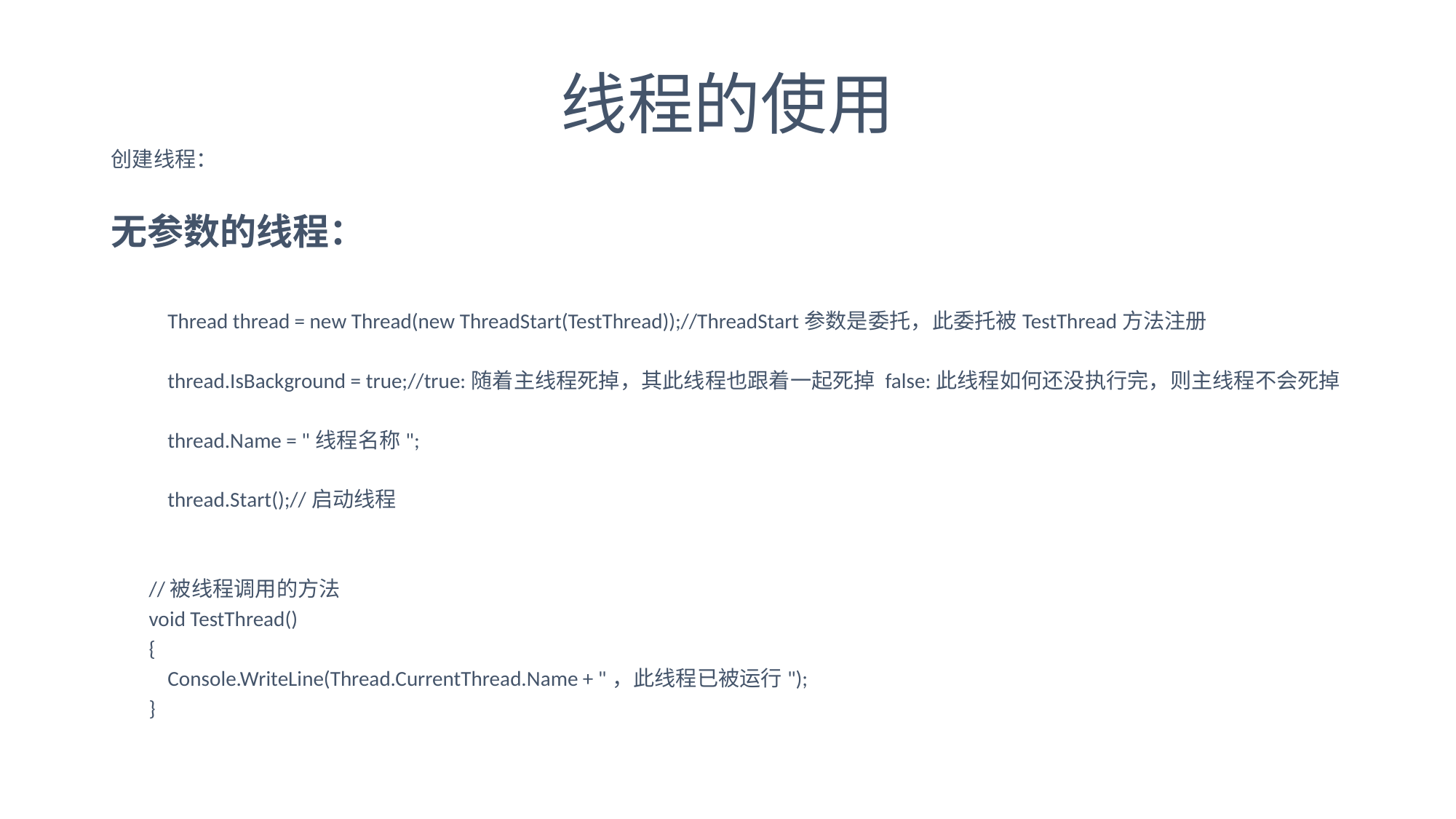

线程的使用
创建线程：

无参数的线程：

            Thread thread = new Thread(new ThreadStart(TestThread));//ThreadStart参数是委托，此委托被TestThread方法注册

            thread.IsBackground = true;//true:随着主线程死掉，其此线程也跟着一起死掉 false:此线程如何还没执行完，则主线程不会死掉

            thread.Name = "线程名称";

            thread.Start();//启动线程

        //被线程调用的方法
        void TestThread()
        {
            Console.WriteLine(Thread.CurrentThread.Name + "，此线程已被运行");
        }